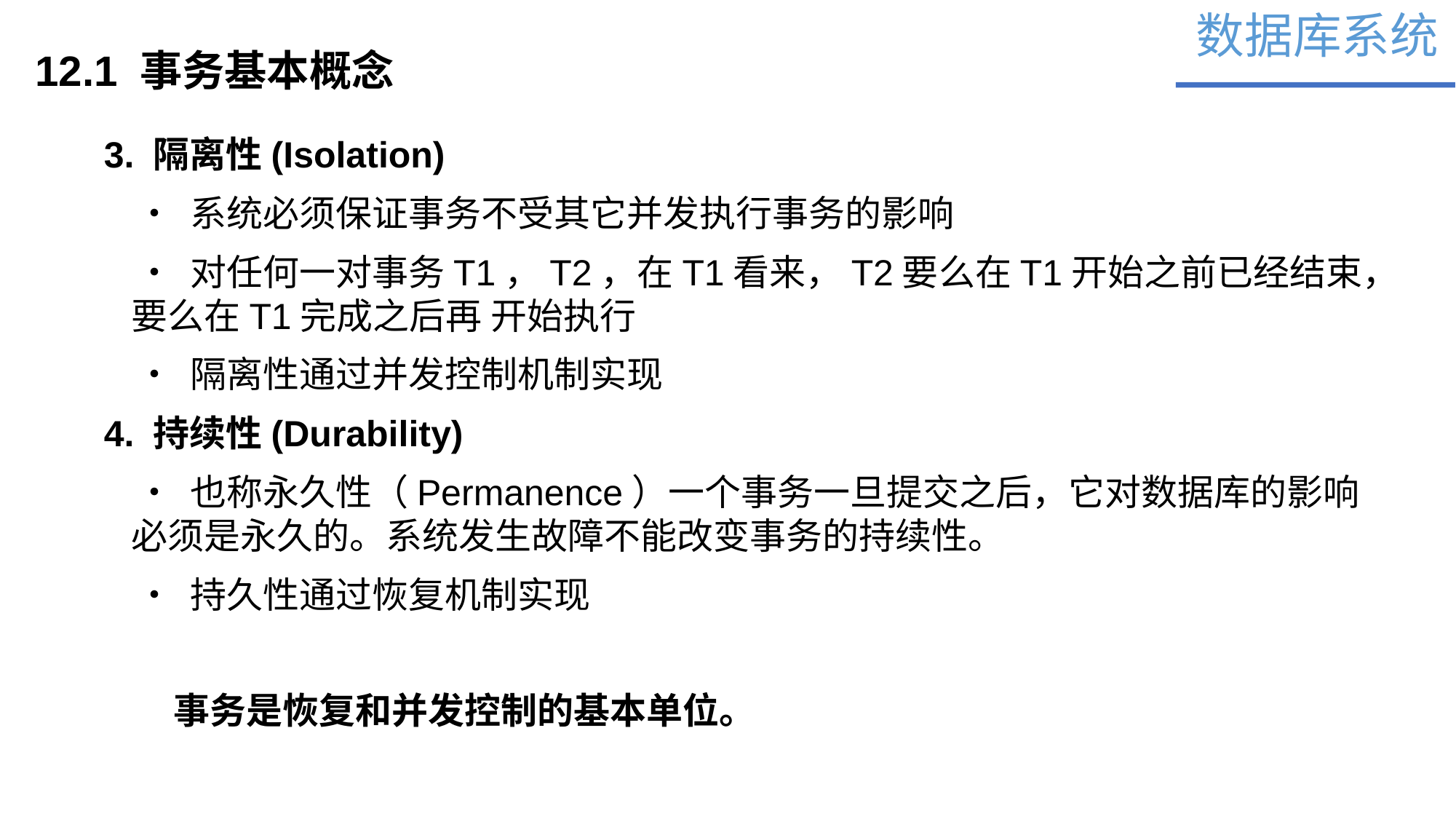

数据库系统
12.1 事务基本概念

3. 隔离性(Isolation)
    • 系统必须保证事务不受其它并发执行事务的影响
    • 对任何一对事务T1，T2，在T1看来，T2要么在T1开始之前已经结束，要么在T1完成之后再 开始执行
    • 隔离性通过并发控制机制实现
4. 持续性(Durability)
    • 也称永久性（Permanence）一个事务一旦提交之后，它对数据库的影响必须是永久的。系统发生故障不能改变事务的持续性。
    • 持久性通过恢复机制实现
事务是恢复和并发控制的基本单位。